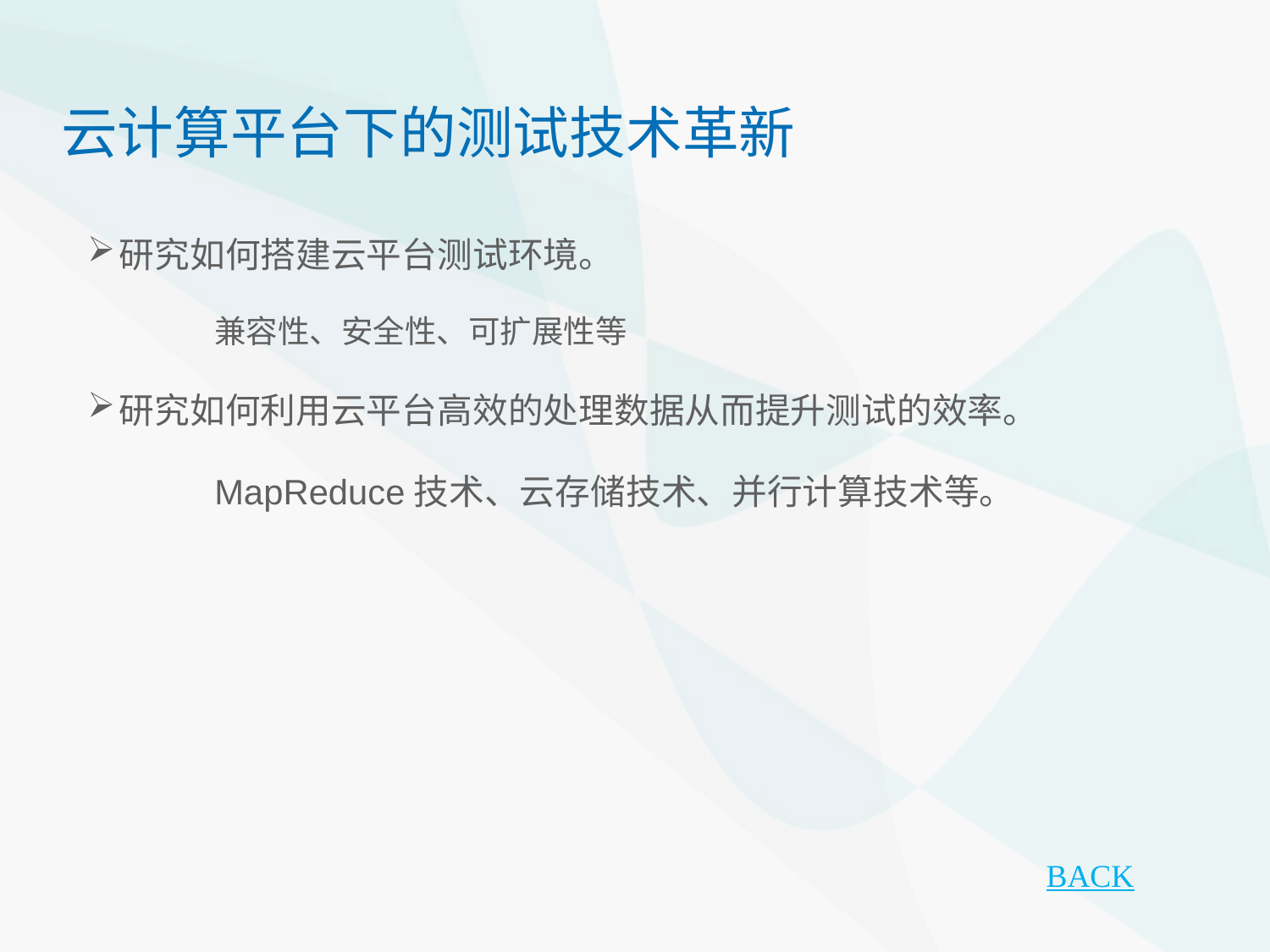

云计算平台下的测试技术革新
研究如何搭建云平台测试环境。
	兼容性、安全性、可扩展性等
研究如何利用云平台高效的处理数据从而提升测试的效率。
	MapReduce技术、云存储技术、并行计算技术等。

BACK